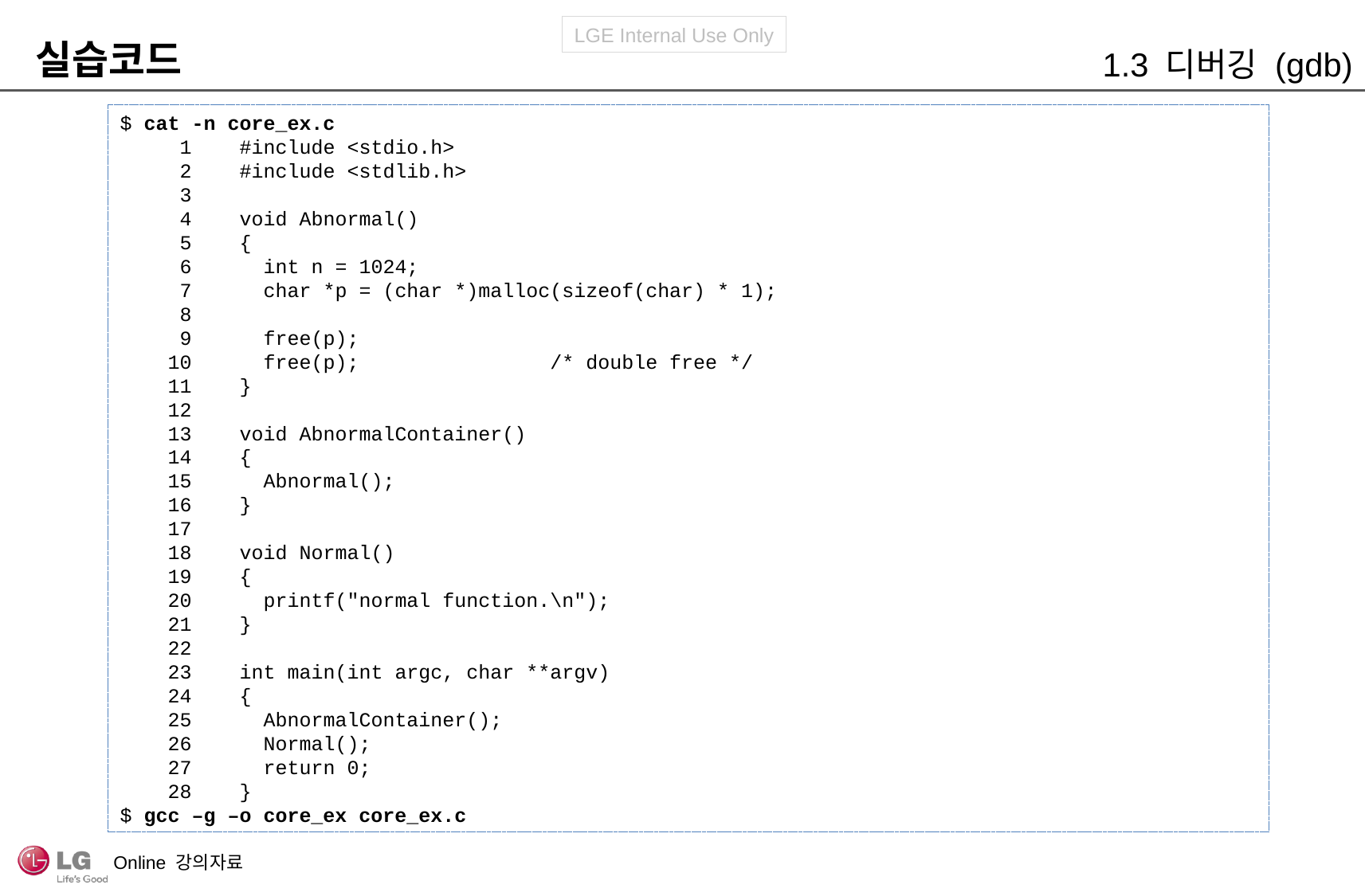

실습코드
1.3 디버깅 (gdb)

$ cat -n core_ex.c
     1	#include <stdio.h>
     2	#include <stdlib.h>
     3
     4	void Abnormal()
     5	{
     6	  int n = 1024;
     7	  char *p = (char *)malloc(sizeof(char) * 1);
     8
     9	  free(p);
    10	  free(p);                /* double free */
    11	}
    12
    13	void AbnormalContainer()
    14	{
    15	  Abnormal();
    16	}
    17
    18	void Normal()
    19	{
    20	  printf("normal function.\n");
    21	}
    22
    23	int main(int argc, char **argv)
    24	{
    25	  AbnormalContainer();
    26	  Normal();
    27	  return 0;
    28	}
$ gcc –g –o core_ex core_ex.c